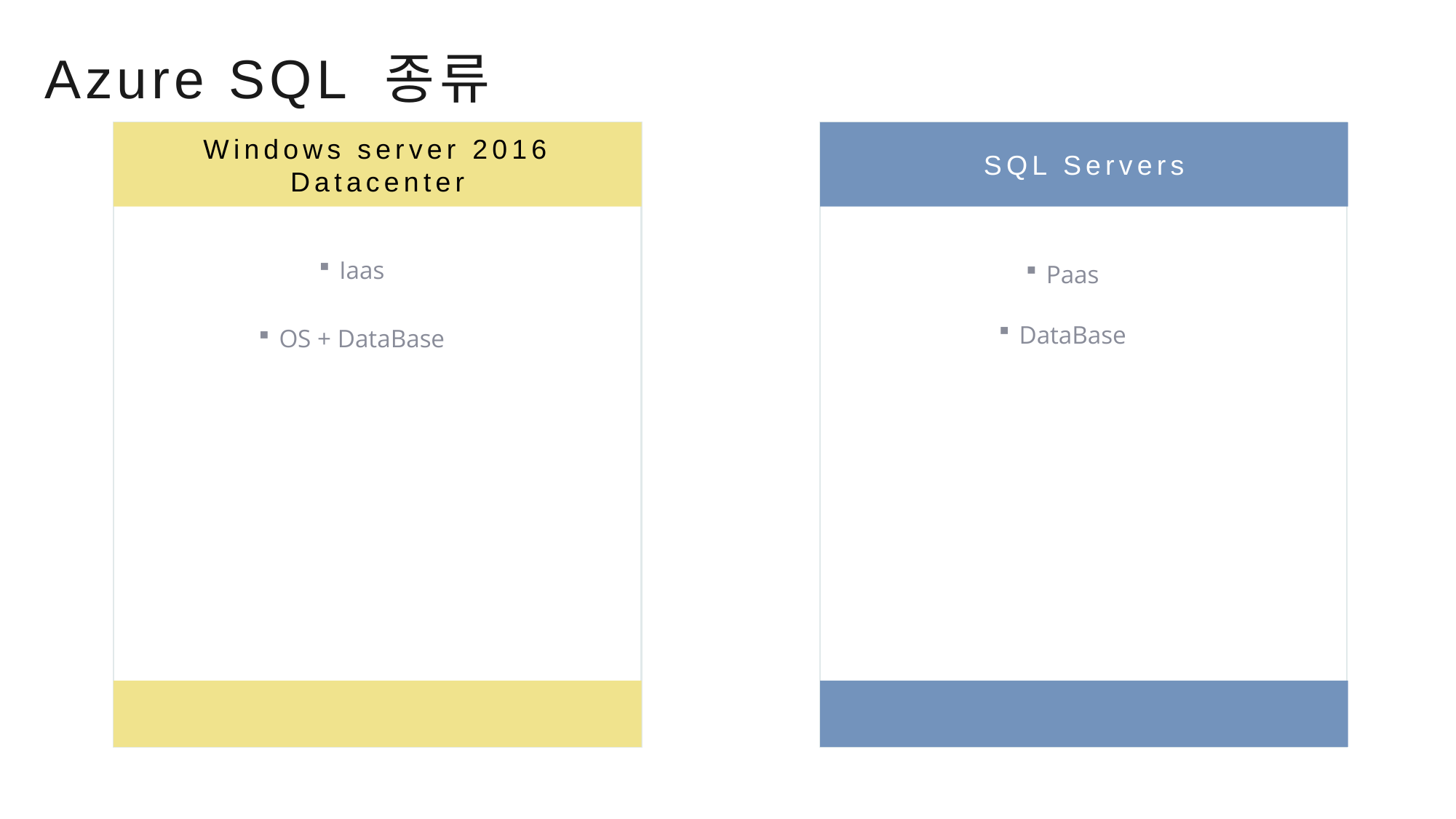

Azure SQL 종류

Windows server 2016 Datacenter
Iaas

SQL Servers
Paas

DataBase
OS + DataBase